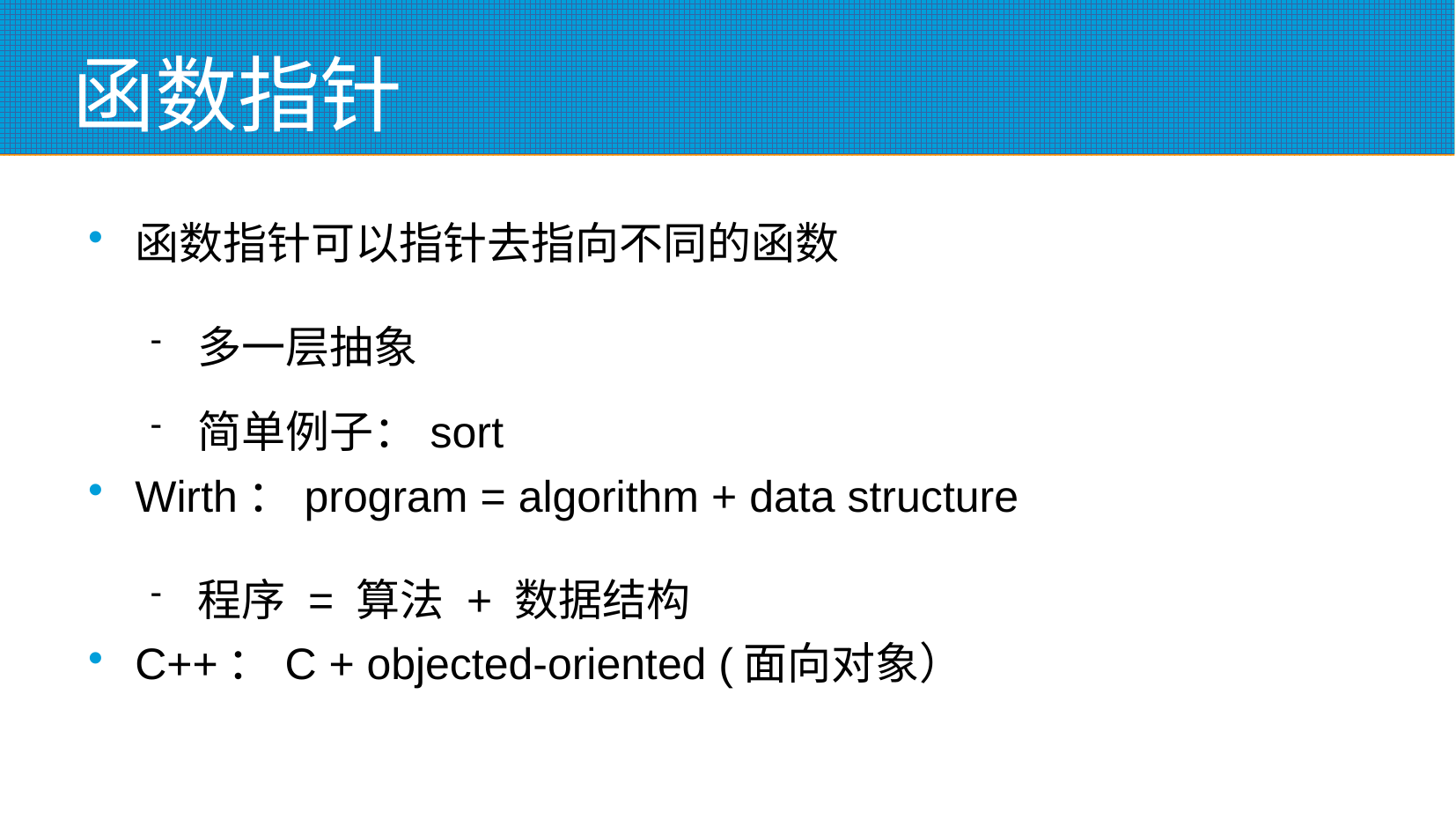

# 函数指针
函数指针可以指针去指向不同的函数
多一层抽象
简单例子：sort
Wirth：program = algorithm + data structure
程序 = 算法 + 数据结构
C++：C + objected-oriented (面向对象）